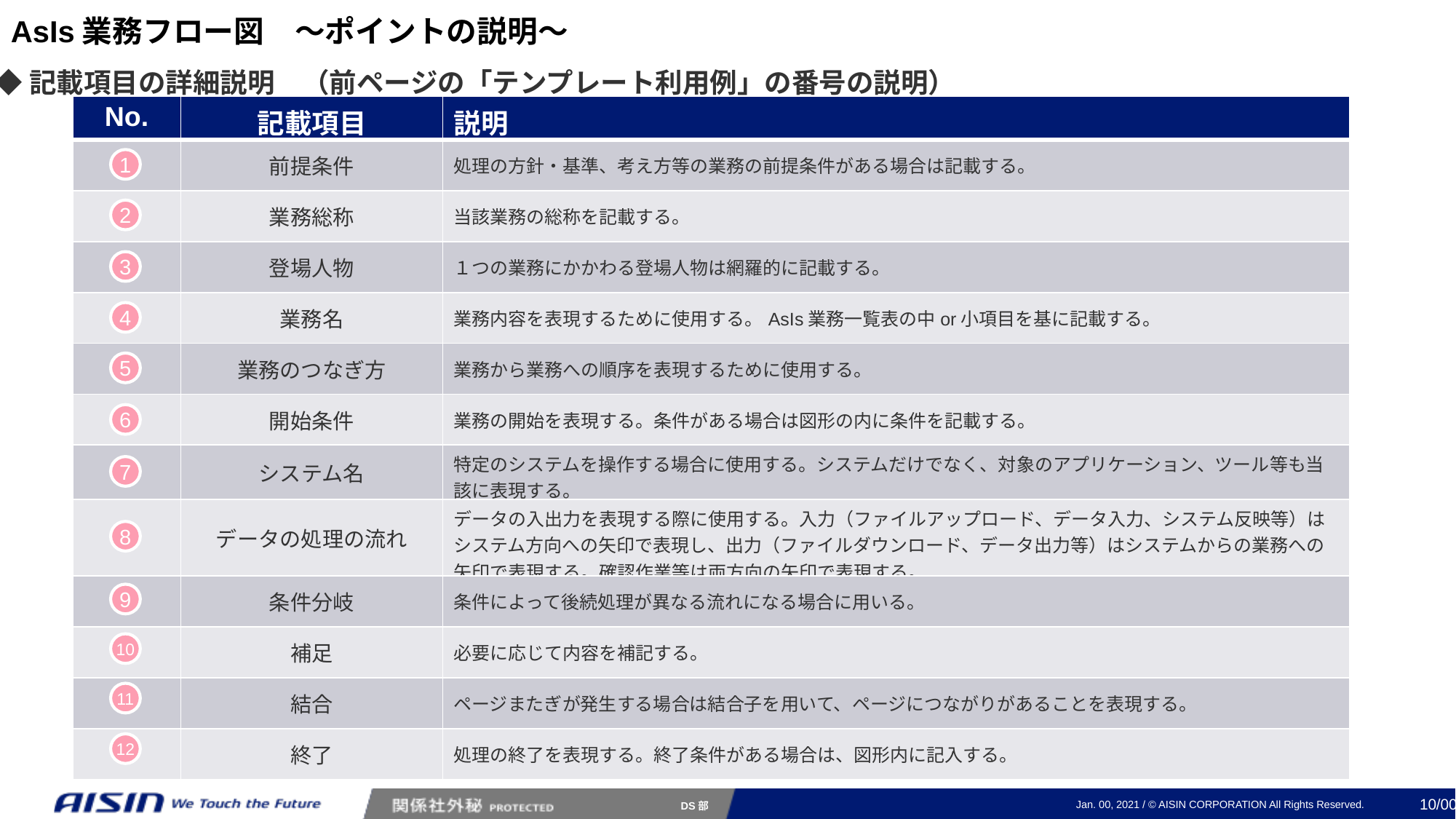

AsIs業務フロー図　～ポイントの説明～
◆記載項目の詳細説明　（前ページの「テンプレート利用例」の番号の説明）
| No. | 記載項目 | 説明 |
| --- | --- | --- |
|  | 前提条件 | 処理の方針・基準、考え方等の業務の前提条件がある場合は記載する。 |
|  | 業務総称 | 当該業務の総称を記載する。 |
|  | 登場人物 | １つの業務にかかわる登場人物は網羅的に記載する。 |
|  | 業務名 | 業務内容を表現するために使用する。AsIs業務一覧表の中or小項目を基に記載する。 |
|  | 業務のつなぎ方 | 業務から業務への順序を表現するために使用する。 |
|  | 開始条件 | 業務の開始を表現する。条件がある場合は図形の内に条件を記載する。 |
|  | システム名 | 特定のシステムを操作する場合に使用する。システムだけでなく、対象のアプリケーション、ツール等も当該に表現する。 |
|  | データの処理の流れ | データの入出力を表現する際に使用する。入力（ファイルアップロード、データ入力、システム反映等）はシステム方向への矢印で表現し、出力（ファイルダウンロード、データ出力等）はシステムからの業務への矢印で表現する。確認作業等は両方向の矢印で表現する。 |
|  | 条件分岐 | 条件によって後続処理が異なる流れになる場合に用いる。 |
|  | 補足 | 必要に応じて内容を補記する。 |
|  | 結合 | ページまたぎが発生する場合は結合子を用いて、ページにつながりがあることを表現する。 |
|  | 終了 | 処理の終了を表現する。終了条件がある場合は、図形内に記入する。 |
1
2
3
4
5
6
7
8
9
10
11
12